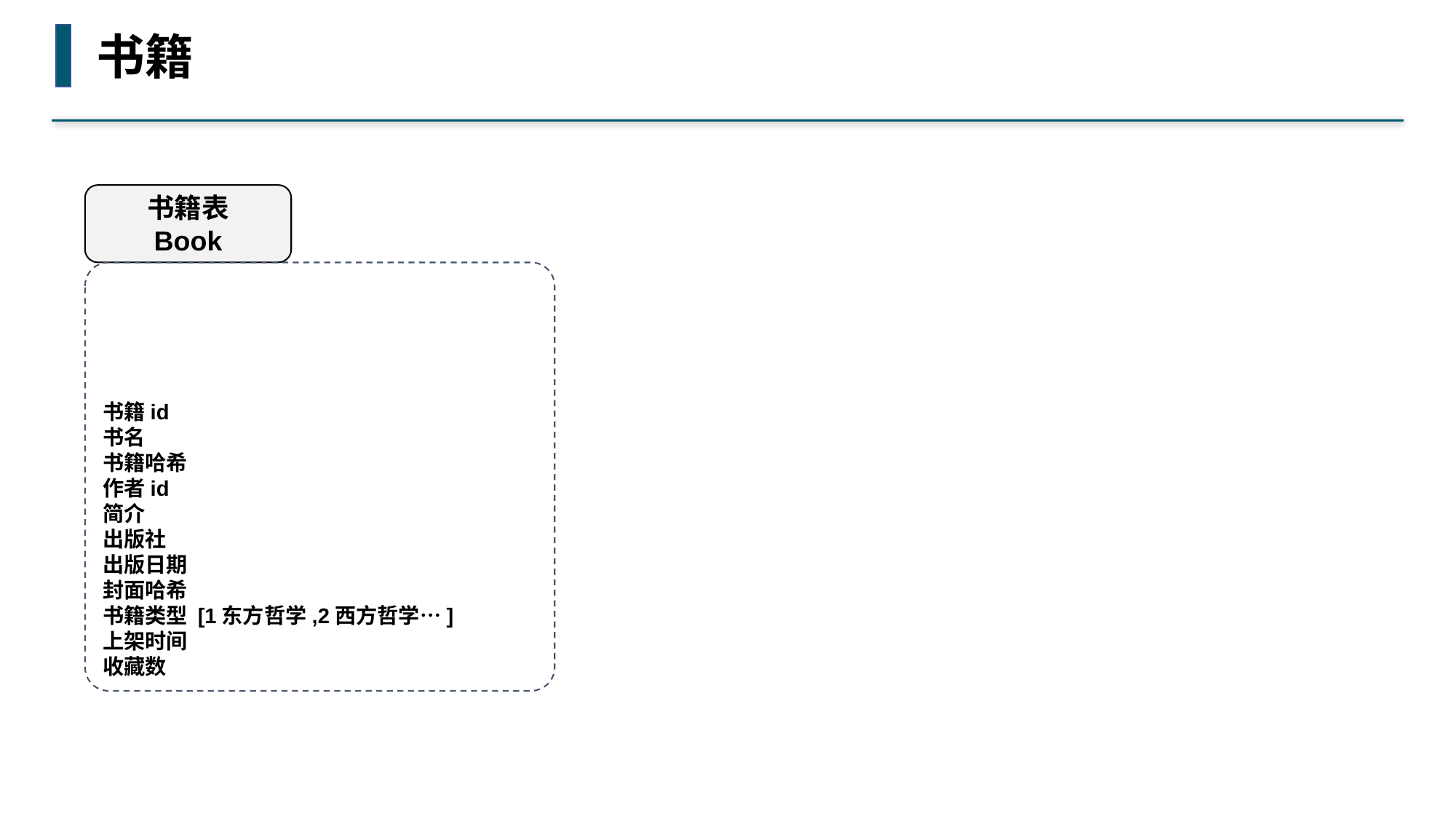

书籍

书籍表
Book
书籍id
书名
书籍哈希
作者id
简介
出版社
出版日期
封面哈希
书籍类型 [1东方哲学,2西方哲学…]
上架时间
收藏数